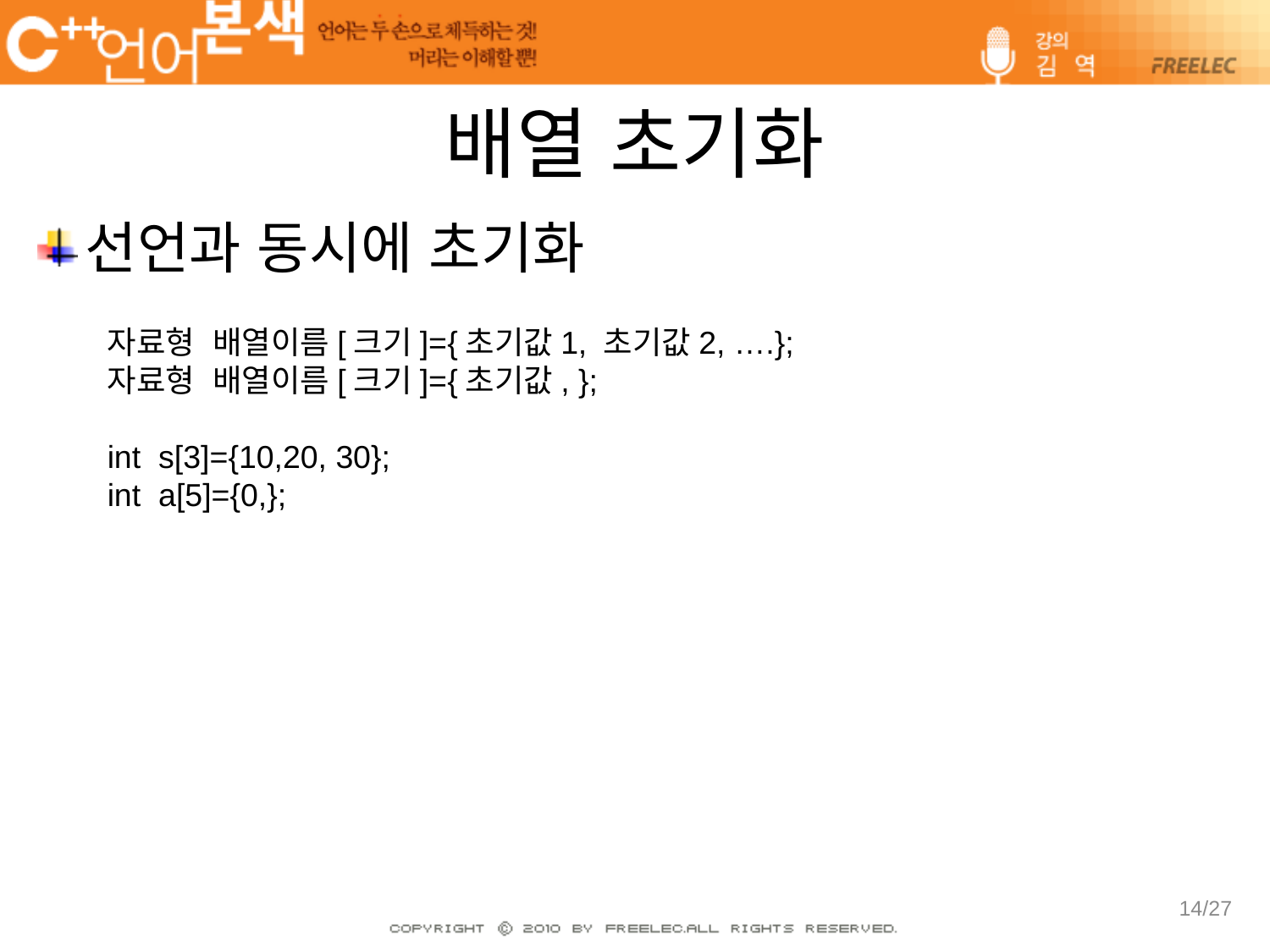

# 배열 초기화
선언과 동시에 초기화
자료형  배열이름[크기]={초기값1, 초기값2, ….};
자료형  배열이름[크기]={초기값, };

int  s[3]={10,20, 30};
int  a[5]={0,};
14/27